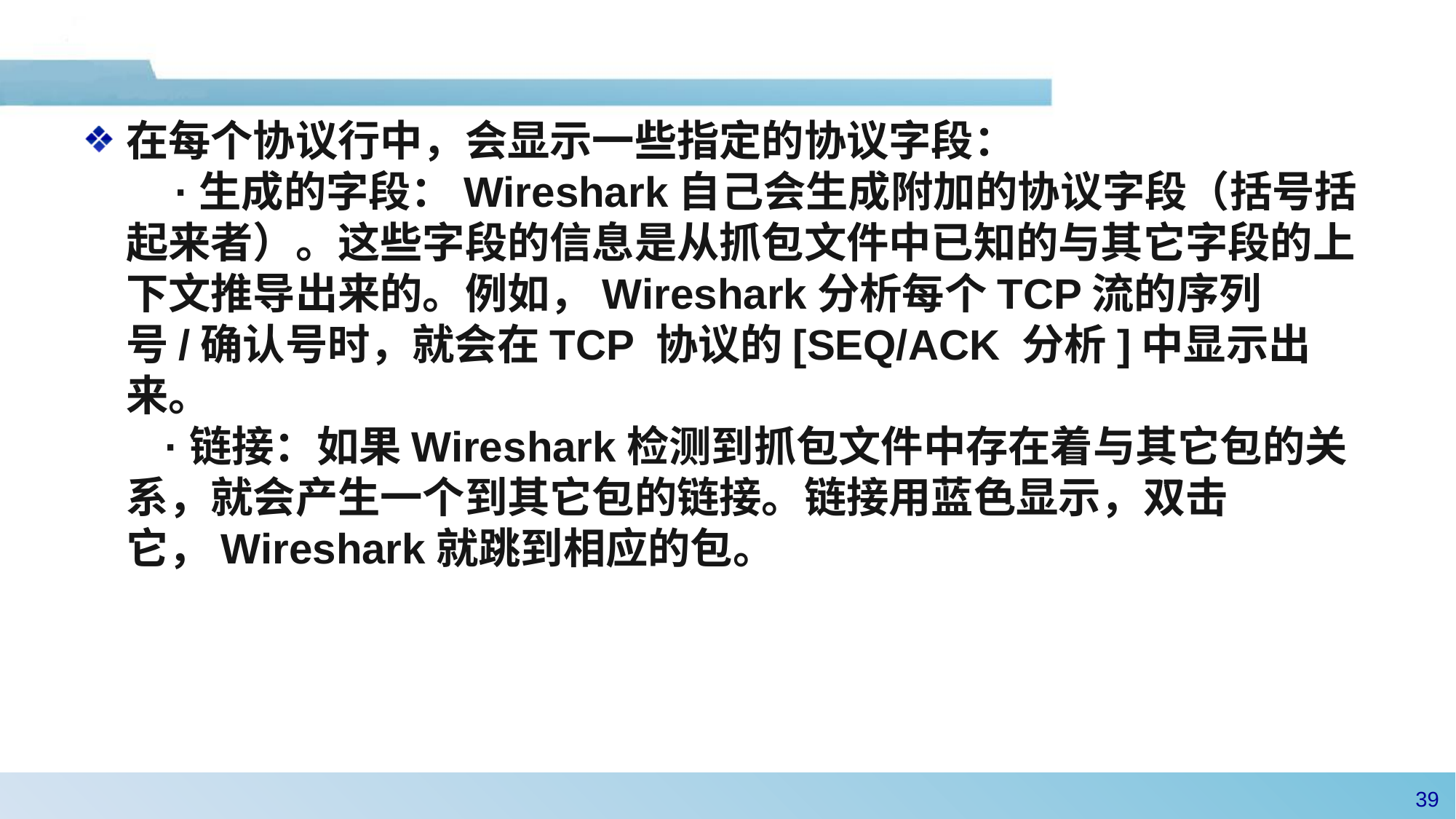

在每个协议行中，会显示一些指定的协议字段：
    ·生成的字段：Wireshark自己会生成附加的协议字段（括号括起来者）。这些字段的信息是从抓包文件中已知的与其它字段的上下文推导出来的。例如，Wireshark分析每个TCP流的序列号/确认号时，就会在TCP 协议的[SEQ/ACK 分析]中显示出来。
   ·链接：如果Wireshark检测到抓包文件中存在着与其它包的关系，就会产生一个到其它包的链接。链接用蓝色显示，双击它，Wireshark就跳到相应的包。
39